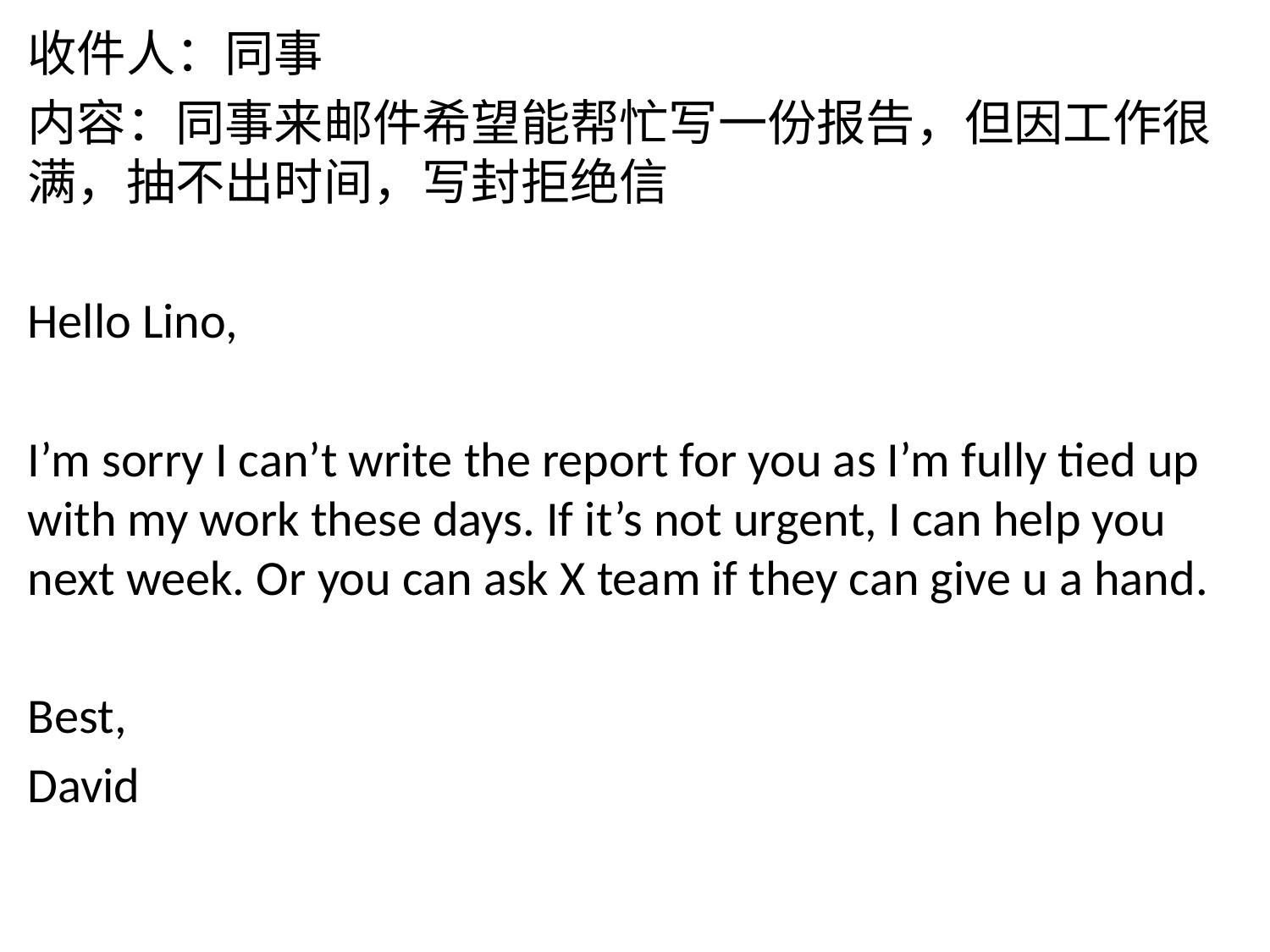

收件人：同事
内容：同事来邮件希望能帮忙写一份报告，但因工作很满，抽不出时间，写封拒绝信

Hello Lino,

I’m sorry I can’t write the report for you as I’m fully tied up with my work these days. If it’s not urgent, I can help you next week. Or you can ask X team if they can give u a hand.

Best,
David